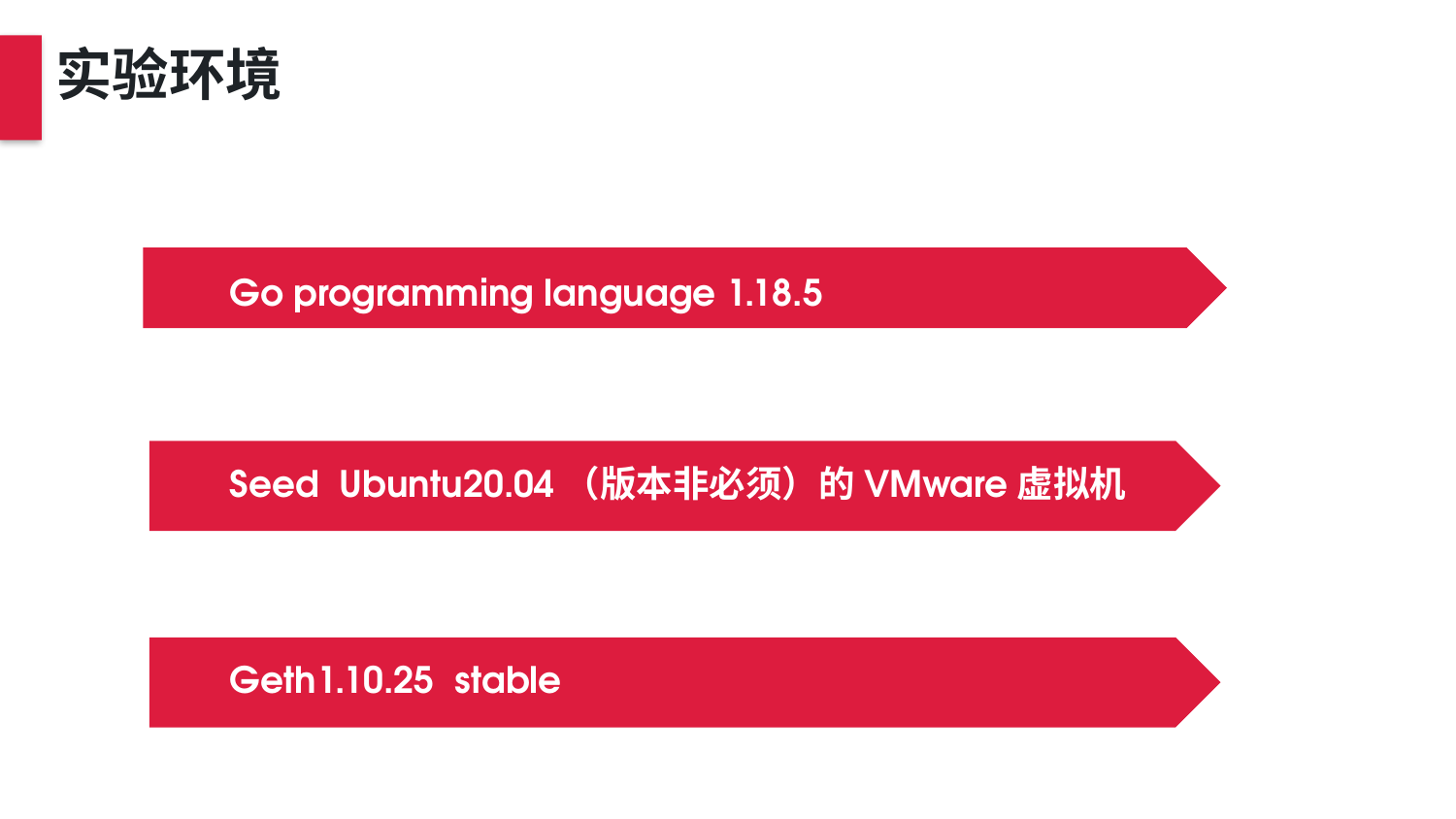

实验环境

Go programming language 1.18.5

Seed  Ubuntu20.04（版本非必须）的VMware虚拟机

Geth1.10.25  stable